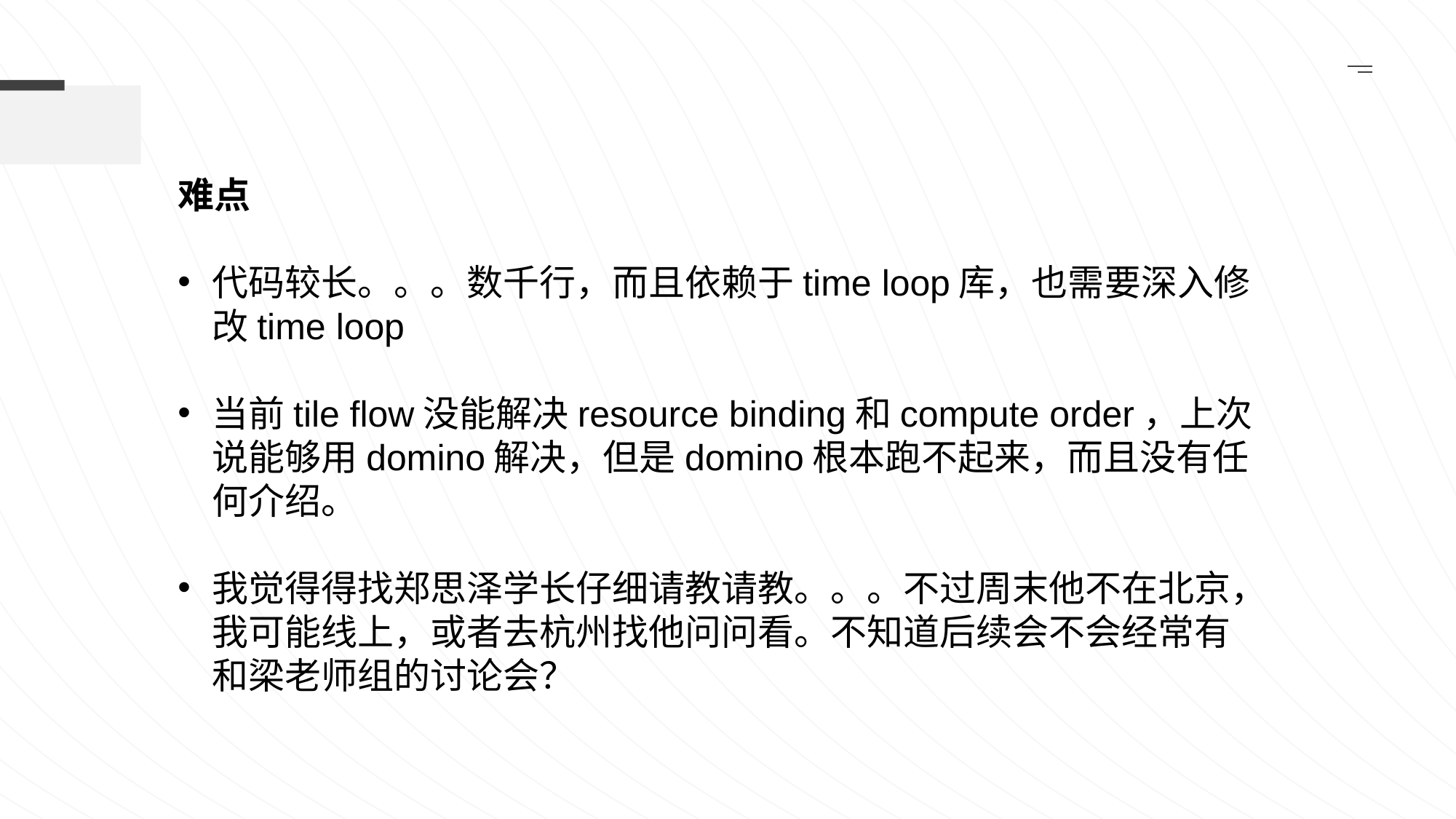

难点

代码较长。。。数千行，而且依赖于time loop库，也需要深入修改time loop

当前tile flow没能解决resource binding和compute order，上次说能够用domino解决，但是domino根本跑不起来，而且没有任何介绍。

我觉得得找郑思泽学长仔细请教请教。。。不过周末他不在北京，我可能线上，或者去杭州找他问问看。不知道后续会不会经常有和梁老师组的讨论会？